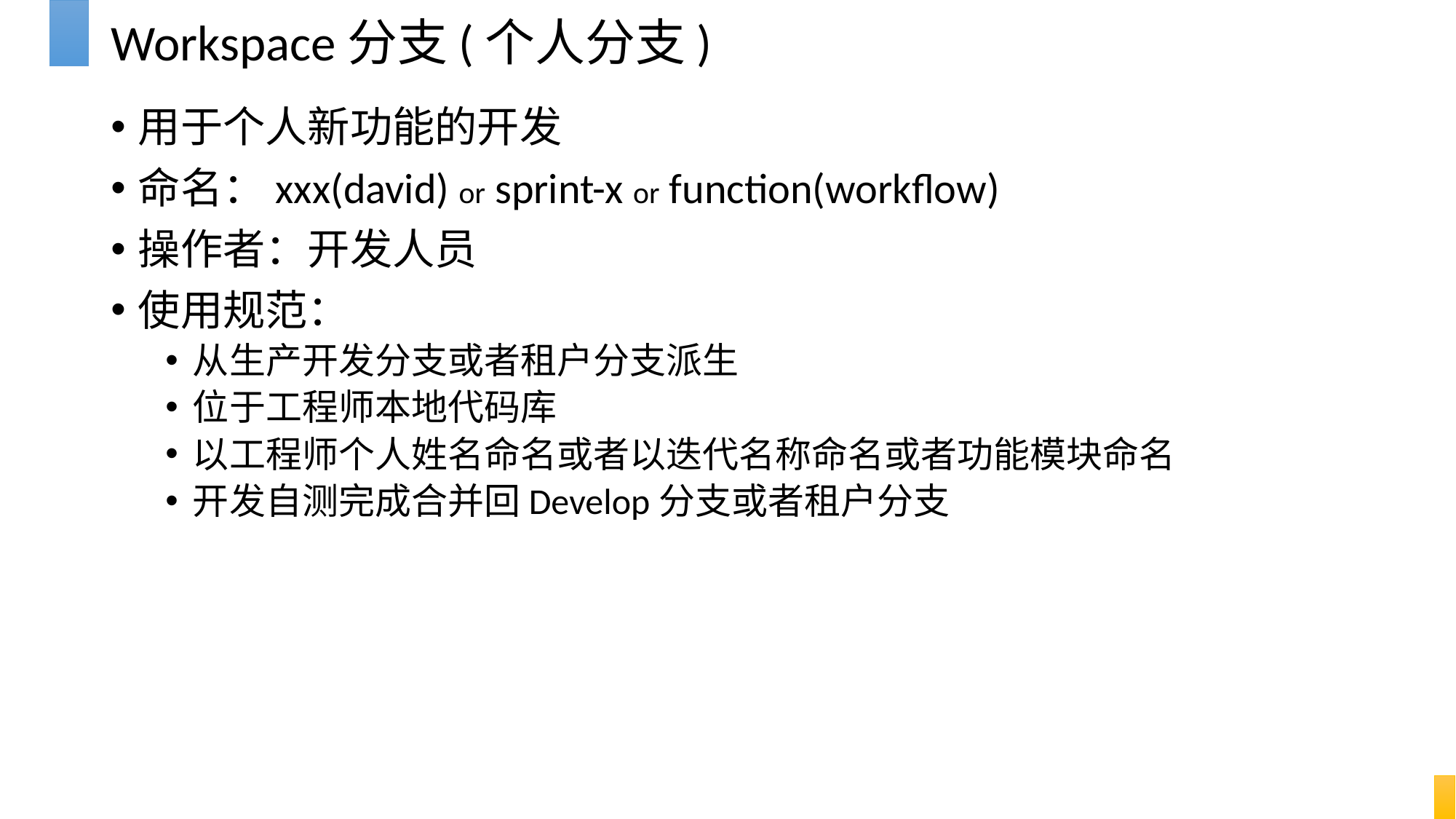

# Workspace分支(个人分支)
用于个人新功能的开发
命名：xxx(david) or sprint-x or function(workflow)
操作者：开发人员
使用规范：
从生产开发分支或者租户分支派生
位于工程师本地代码库
以工程师个人姓名命名或者以迭代名称命名或者功能模块命名
开发自测完成合并回Develop分支或者租户分支